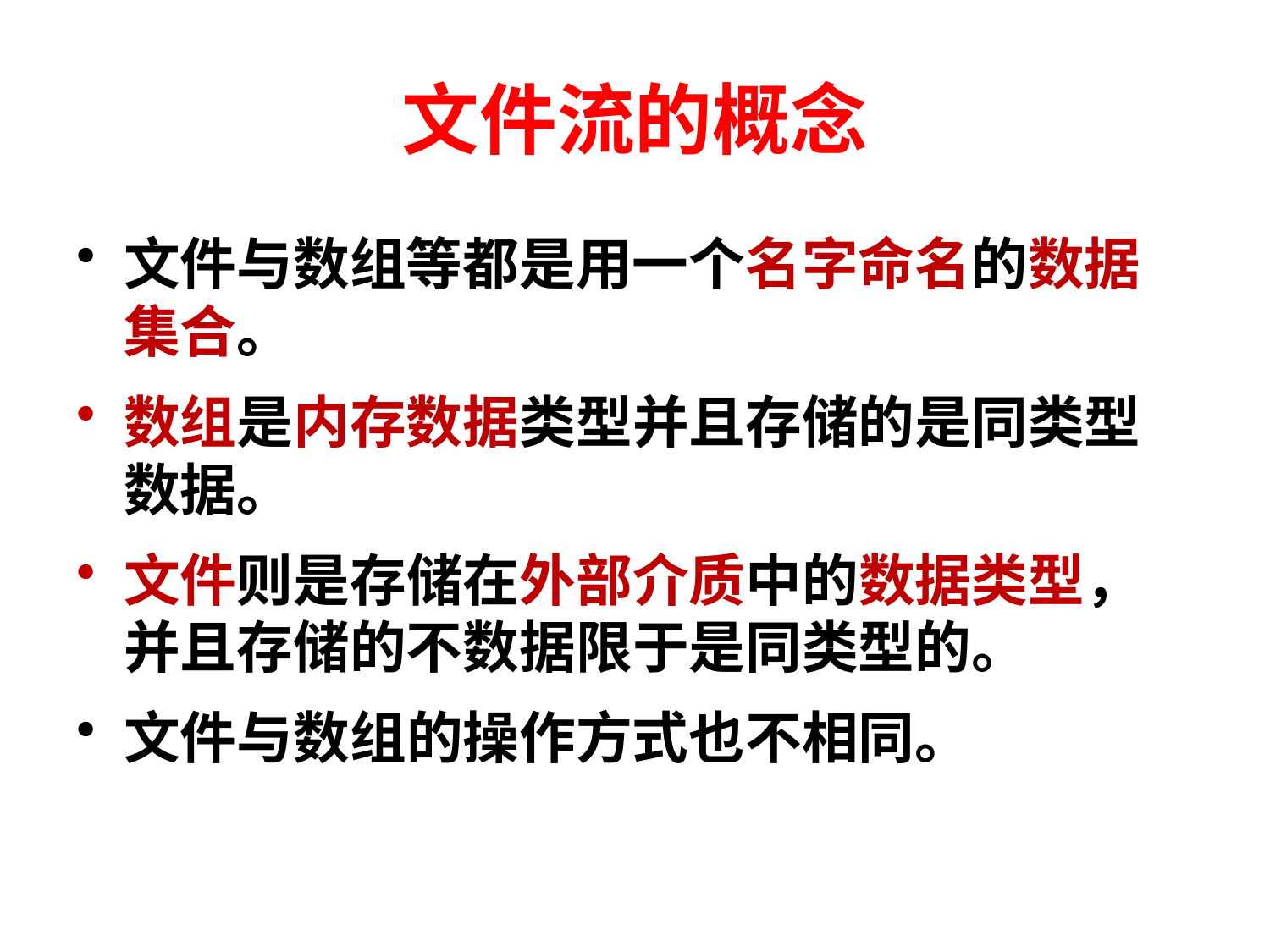

# 文件流的概念
文件与数组等都是用一个名字命名的数据集合。
数组是内存数据类型并且存储的是同类型数据。
文件则是存储在外部介质中的数据类型，并且存储的不数据限于是同类型的。
文件与数组的操作方式也不相同。